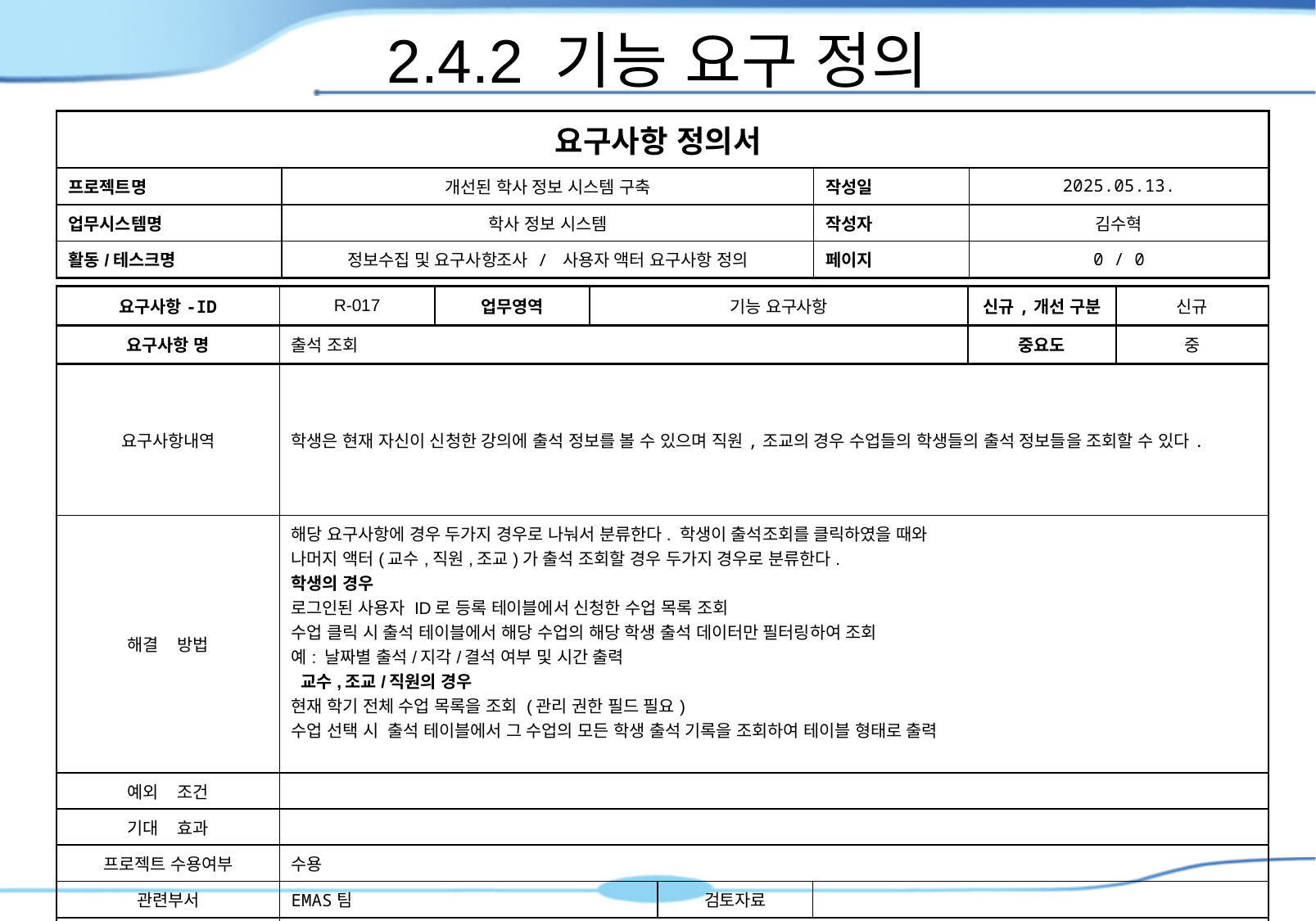

2.4.2 기능 요구 정의
| 요구사항 정의서 |  |  |  |
| --- | --- | --- | --- |
| 프로젝트명 | 개선된 학사 정보 시스템 구축 | 작성일 | 2025.05.13. |
| 업무시스템명 | 학사 정보 시스템 | 작성자 | 김수혁 |
| 활동/테스크명 | 정보수집 및 요구사항조사 / 사용자 액터 요구사항 정의 | 페이지 | 0 / 0 |
| 요구사항-ID | R-017 | 업무영역 | 기능 요구사항 |  |  | 신규,개선 구분 | 신규 |
| --- | --- | --- | --- | --- | --- | --- | --- |
| 요구사항 명 | 출석 조회 |  |  |  |  | 중요도 | 중 |
| 요구사항내역 | 학생은 현재 자신이 신청한 강의에 출석 정보를 볼 수 있으며 직원,조교의 경우 수업들의 학생들의 출석 정보들을 조회할 수 있다. |  |  |  |  |  |  |
| 해결 방법 | 해당 요구사항에 경우 두가지 경우로 나눠서 분류한다. 학생이 출석조회를 클릭하였을 때와 나머지 액터(교수,직원,조교)가 출석 조회할 경우 두가지 경우로 분류한다. 학생의 경우 로그인된 사용자 ID로 등록 테이블에서 신청한 수업 목록 조회 수업 클릭 시 출석 테이블에서 해당 수업의 해당 학생 출석 데이터만 필터링하여 조회 예: 날짜별 출석/지각/결석 여부 및 시간 출력 교수,조교/직원의 경우 현재 학기 전체 수업 목록을 조회 (관리 권한 필드 필요) 수업 선택 시 출석 테이블에서 그 수업의 모든 학생 출석 기록을 조회하여 테이블 형태로 출력 |  |  |  |  |  |  |
| 예외 조건 |  |  |  |  |  |  |  |
| 기대 효과 |  |  |  |  |  |  |  |
| 프로젝트 수용여부 | 수용 |  |  |  |  |  |  |
| 관련부서 | EMAS팀 |  |  | 검토자료 |  |  |  |
| 관련프로세스명 |  |  |  |  |  |  |  |